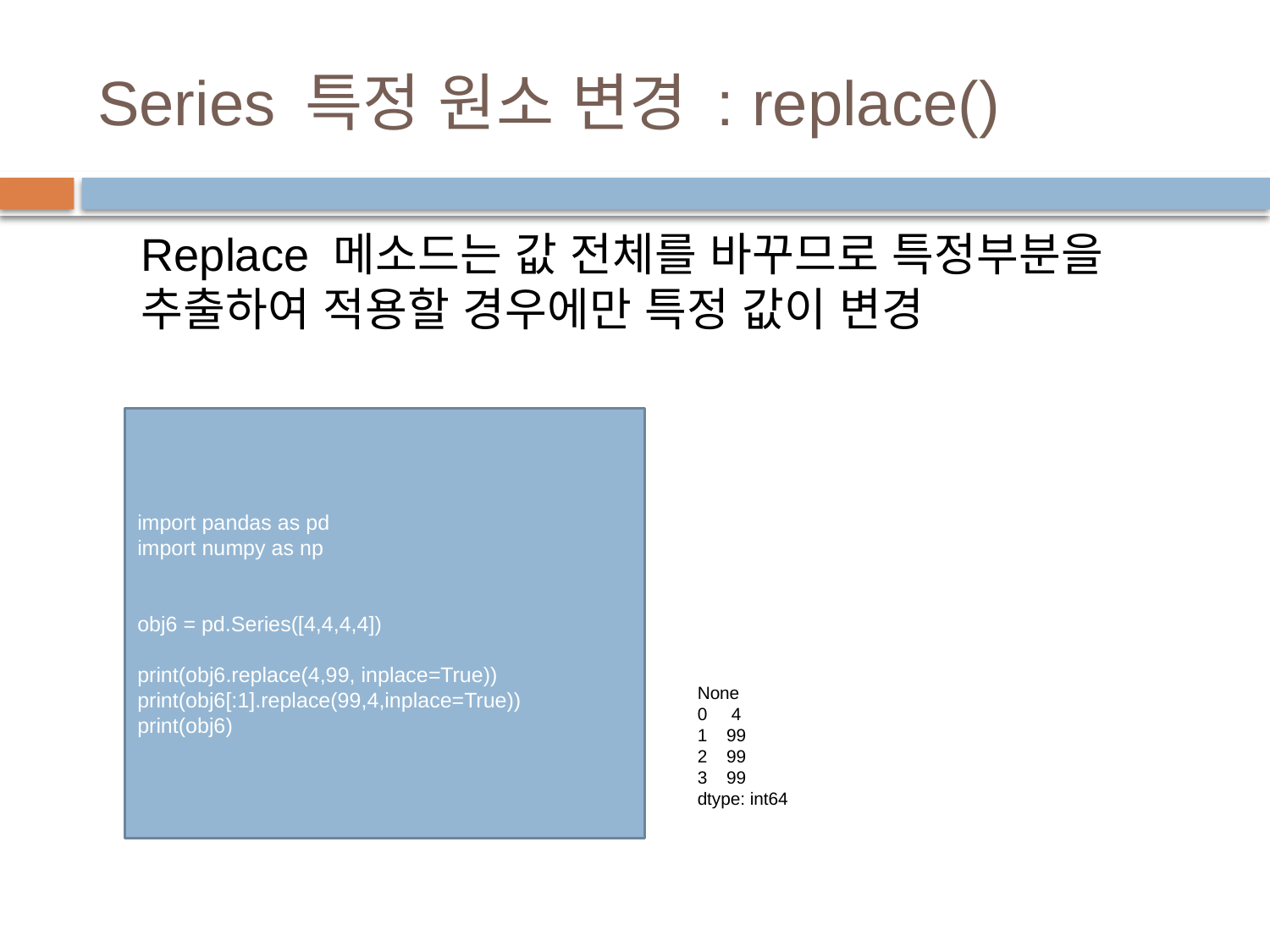

# Series 특정 원소 변경 : replace()
Replace 메소드는 값 전체를 바꾸므로 특정부분을 추출하여 적용할 경우에만 특정 값이 변경
import pandas as pd
import numpy as np

obj6 = pd.Series([4,4,4,4])

print(obj6.replace(4,99, inplace=True))
print(obj6[:1].replace(99,4,inplace=True))
print(obj6)
None
0     4
1    99
2    99
3    99
dtype: int64